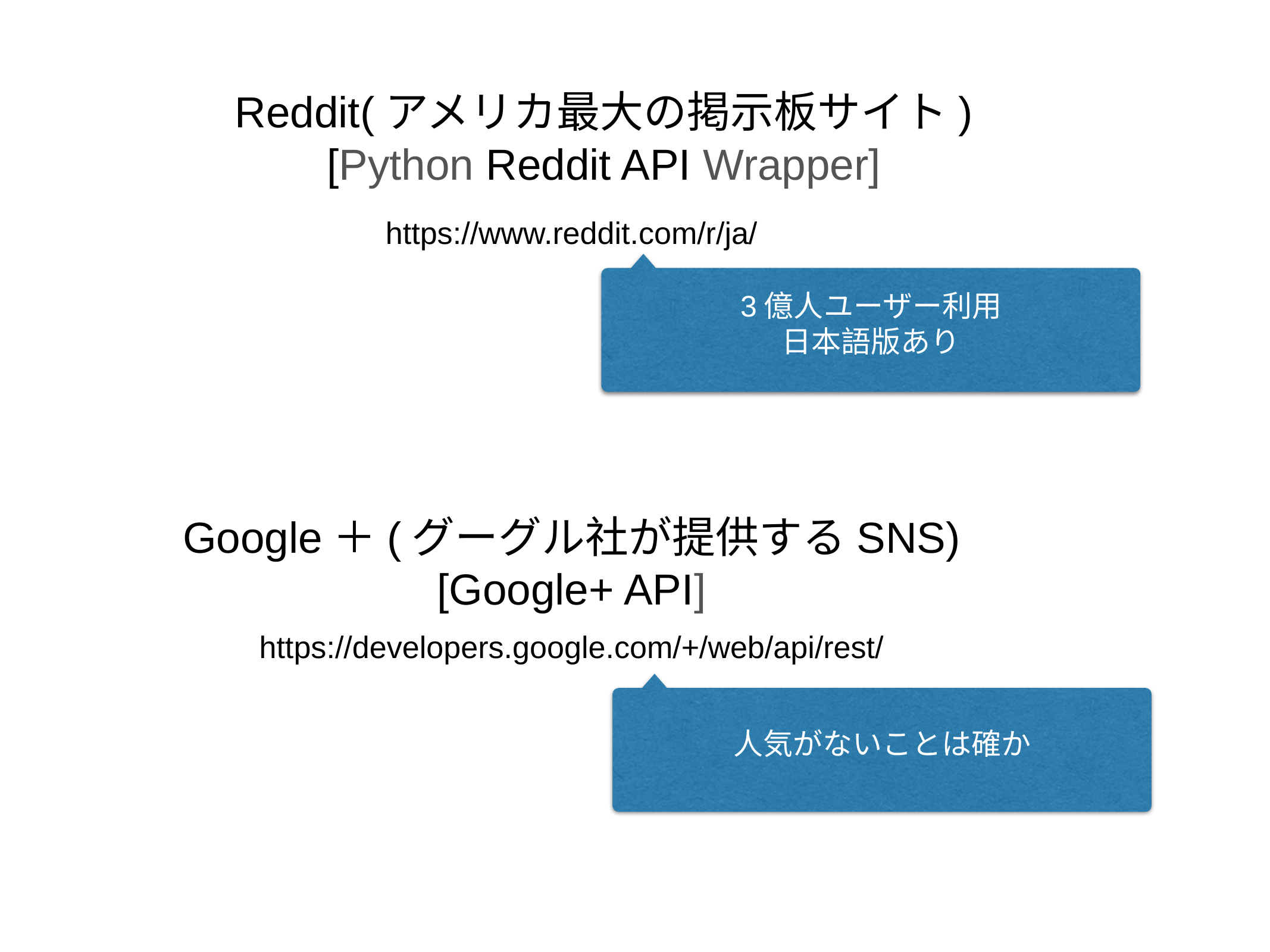

# Reddit(アメリカ最大の掲示板サイト)
[Python Reddit API Wrapper]
https://www.reddit.com/r/ja/
3億人ユーザー利用
日本語版あり

Google＋(グーグル社が提供するSNS)
[Google+ API]
https://developers.google.com/+/web/api/rest/
人気がないことは確か